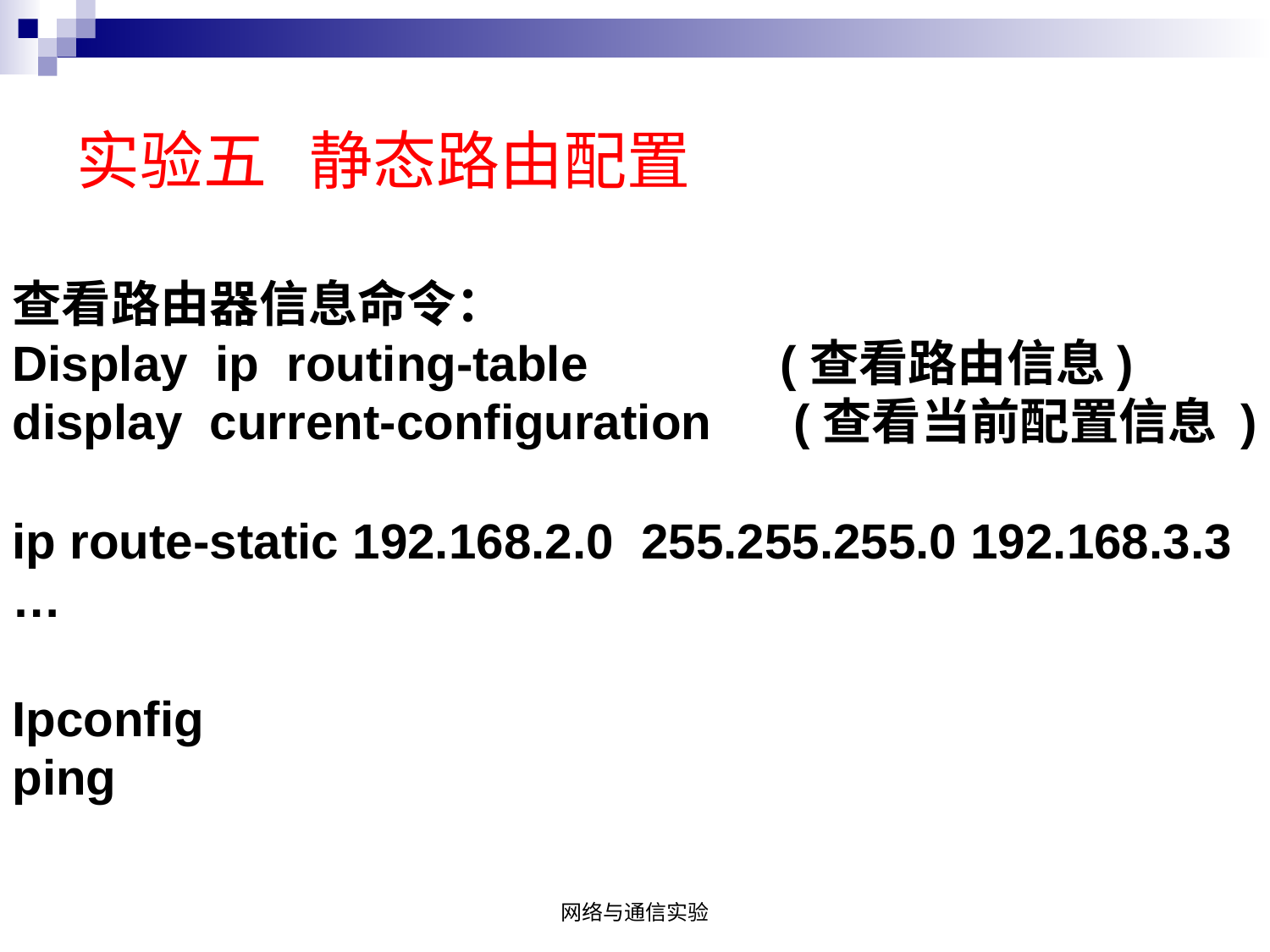

# 实验五   静态路由配置
查看路由器信息命令：
Display  ip  routing-table              (查看路由信息)
display  current-configuration      (查看当前配置信息 )

ip route-static 192.168.2.0  255.255.255.0 192.168.3.3
…

Ipconfig
ping

网络与通信实验